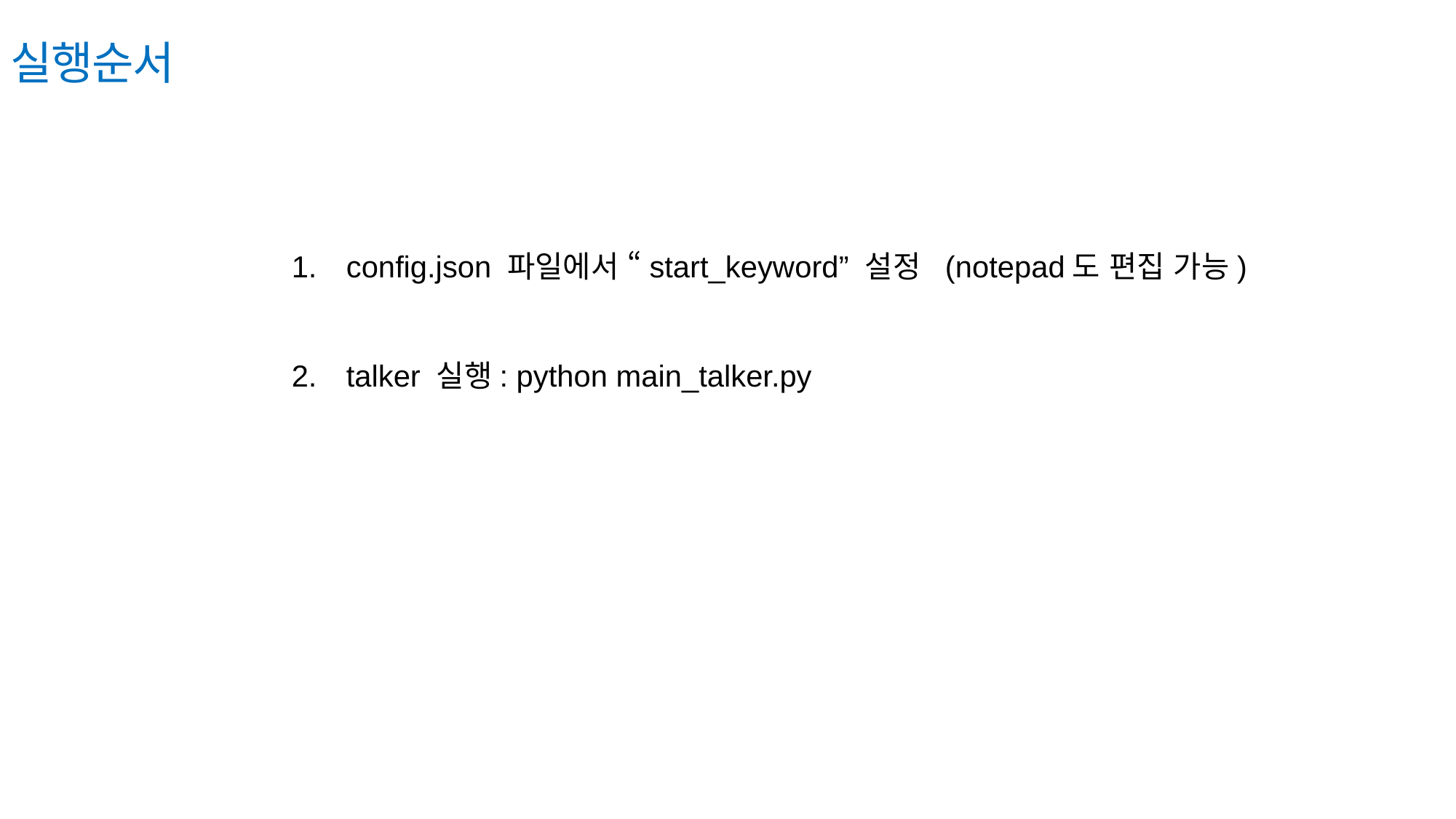

실행순서
config.json 파일에서 “start_keyword” 설정  (notepad도 편집 가능)

talker 실행: python main_talker.py